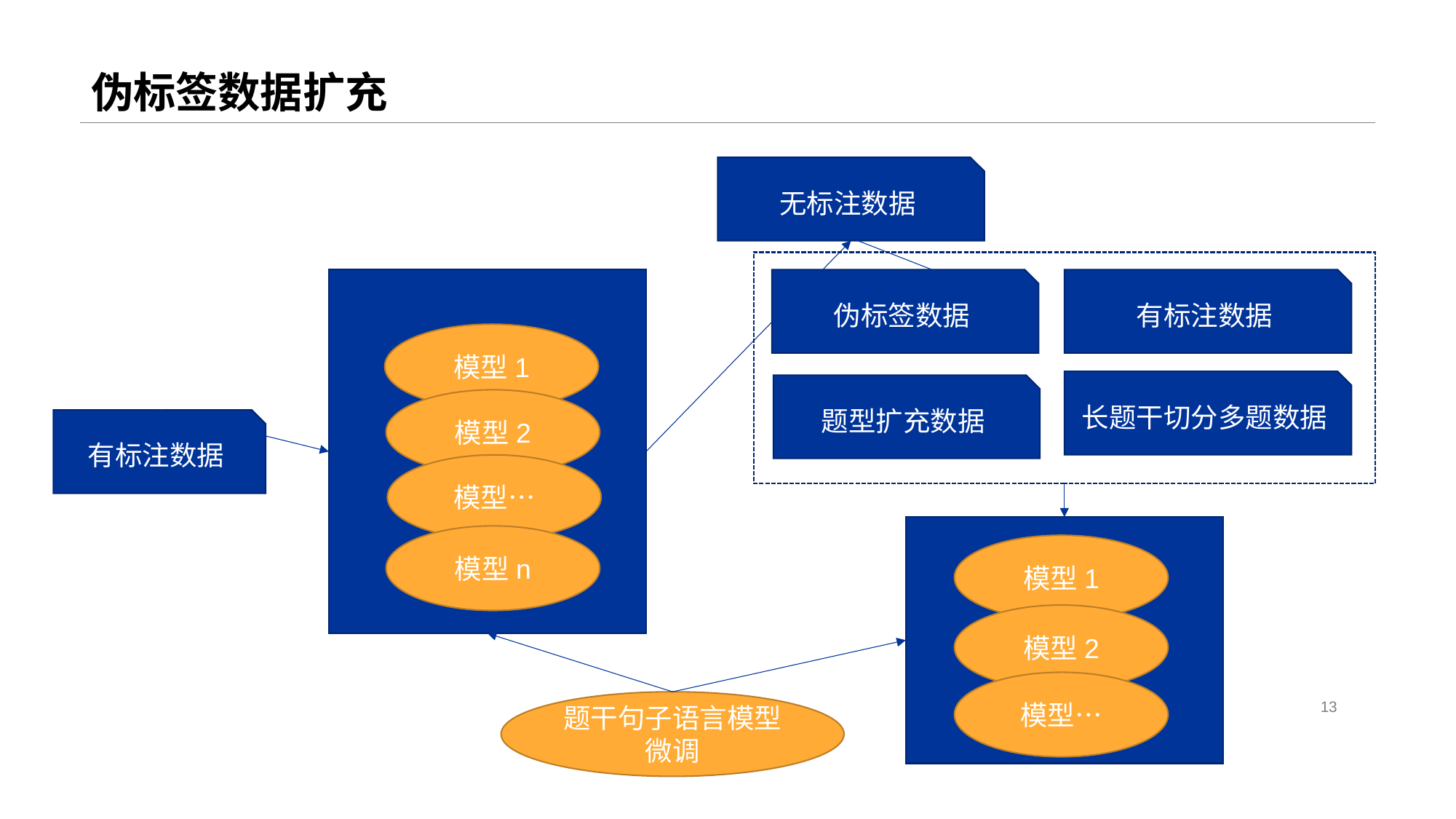

# 伪标签数据扩充
无标注数据

伪标签数据
有标注数据
模型1
长题干切分多题数据
题型扩充数据
模型2
有标注数据
模型…

模型n
模型1
模型2
模型…
题干句子语言模型微调
13